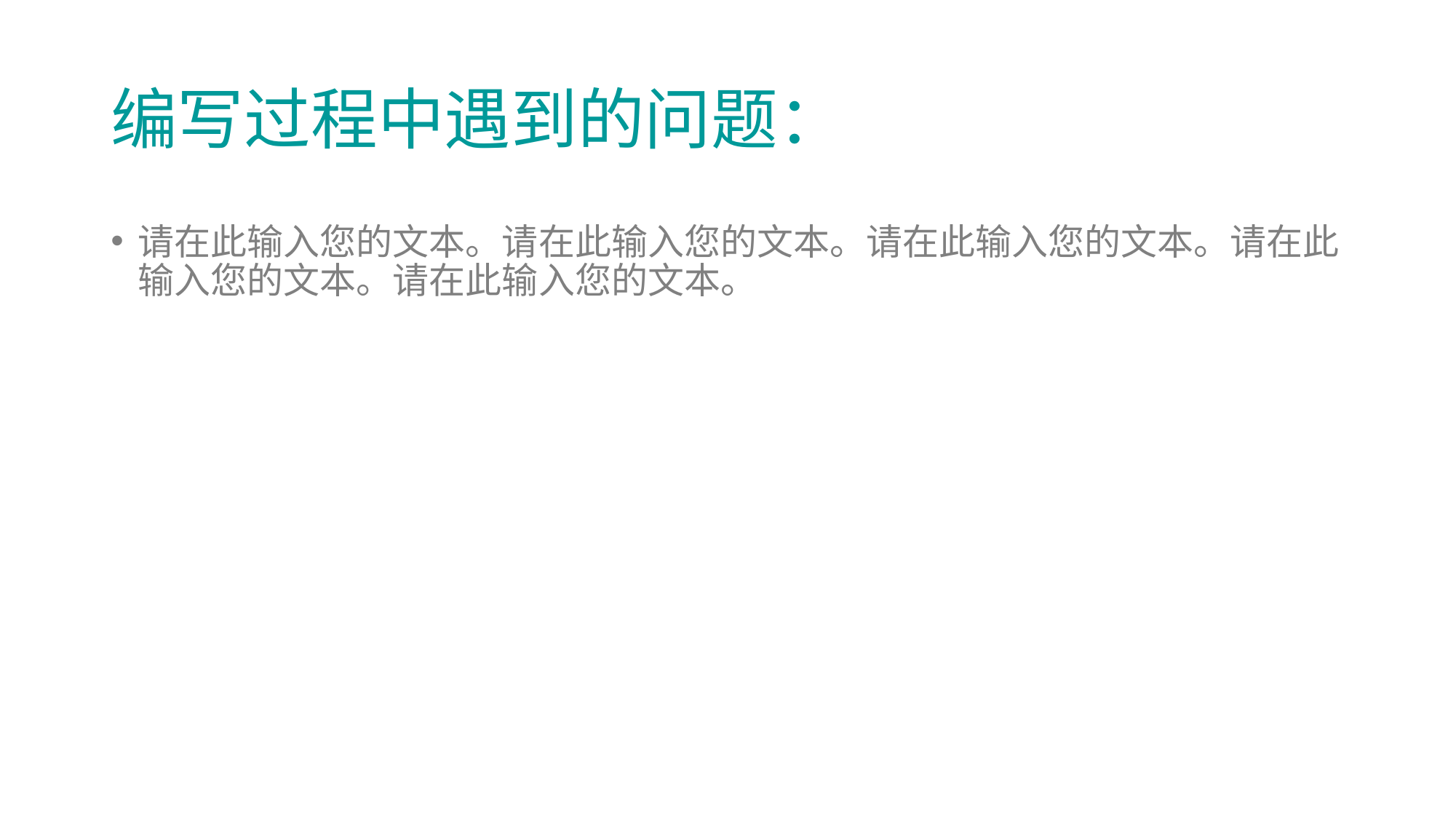

编写过程中遇到的问题：
请在此输入您的文本。请在此输入您的文本。请在此输入您的文本。请在此输入您的文本。请在此输入您的文本。